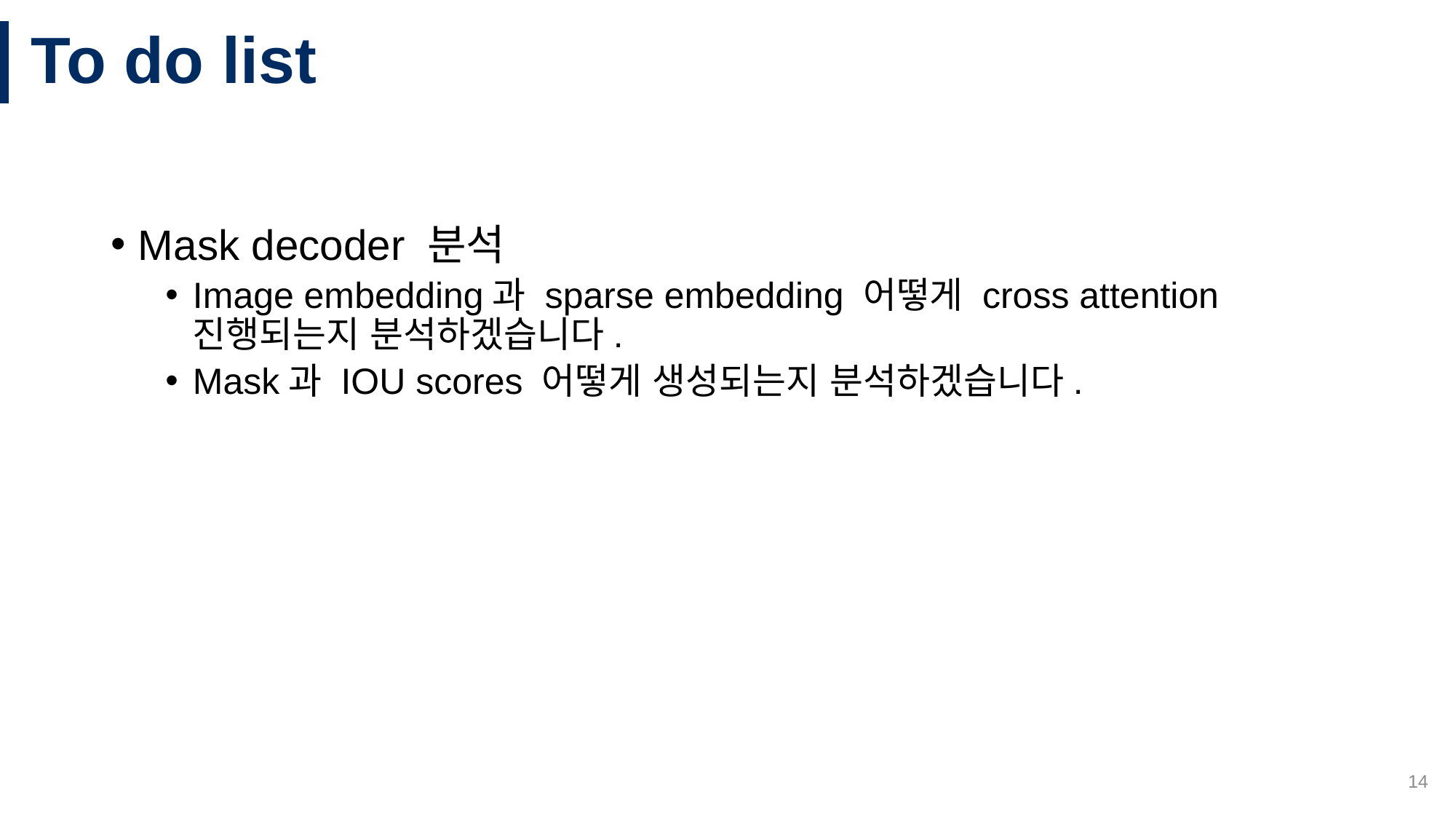

# To do list
Mask decoder 분석
Image embedding과 sparse embedding 어떻게 cross attention 진행되는지 분석하겠습니다.
Mask과 IOU scores 어떻게 생성되는지 분석하겠습니다.
14